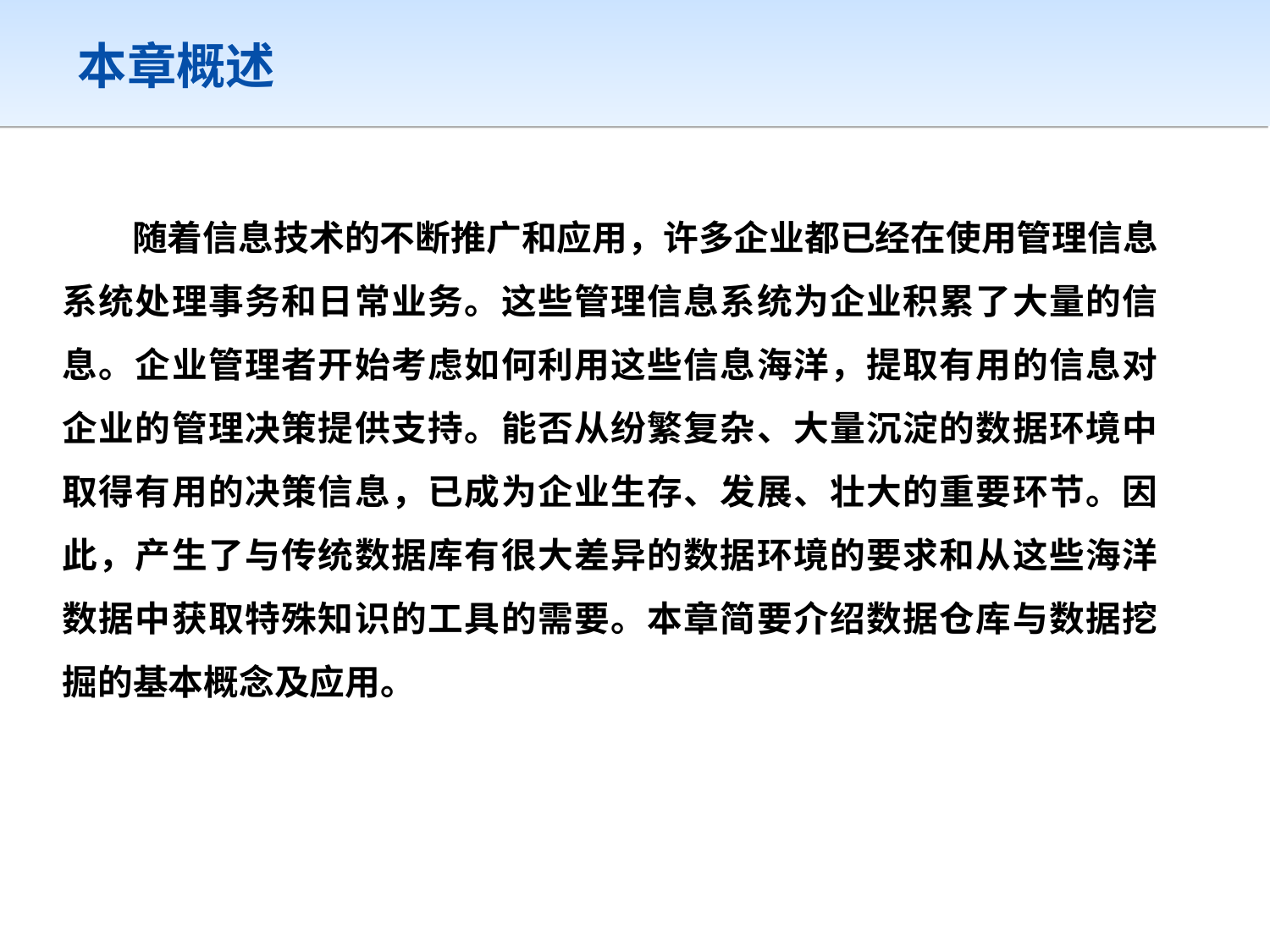

# 本章概述
随着信息技术的不断推广和应用，许多企业都已经在使用管理信息系统处理事务和日常业务。这些管理信息系统为企业积累了大量的信息。企业管理者开始考虑如何利用这些信息海洋，提取有用的信息对企业的管理决策提供支持。能否从纷繁复杂、大量沉淀的数据环境中取得有用的决策信息，已成为企业生存、发展、壮大的重要环节。因此，产生了与传统数据库有很大差异的数据环境的要求和从这些海洋数据中获取特殊知识的工具的需要。本章简要介绍数据仓库与数据挖掘的基本概念及应用。